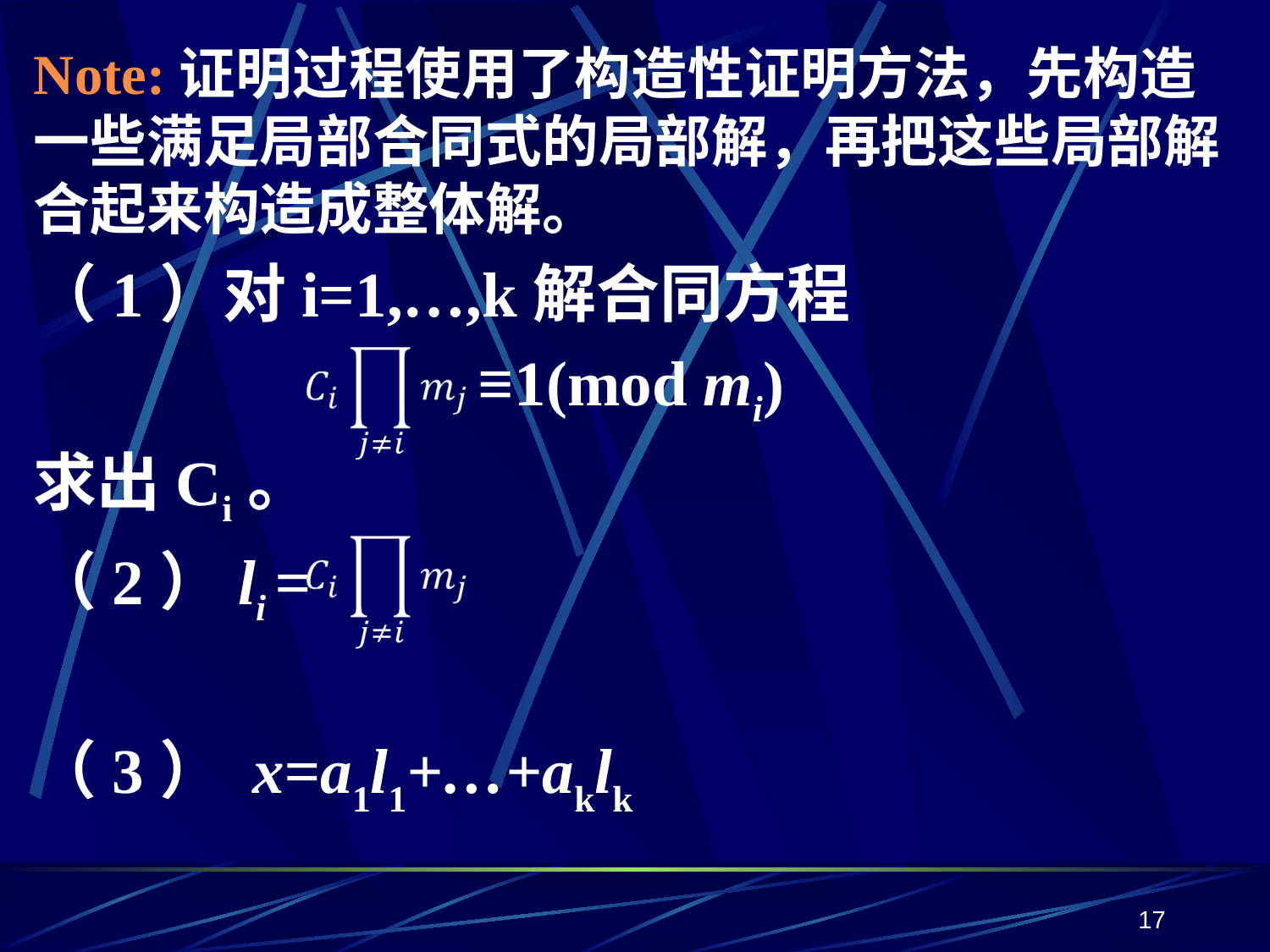

Note:证明过程使用了构造性证明方法，先构造一些满足局部合同式的局部解，再把这些局部解合起来构造成整体解。
（1）对i=1,…,k解合同方程
                            ≡1(mod mi)
求出Ci。
（2）li =

（3） x=a1l1+…+aklk

17